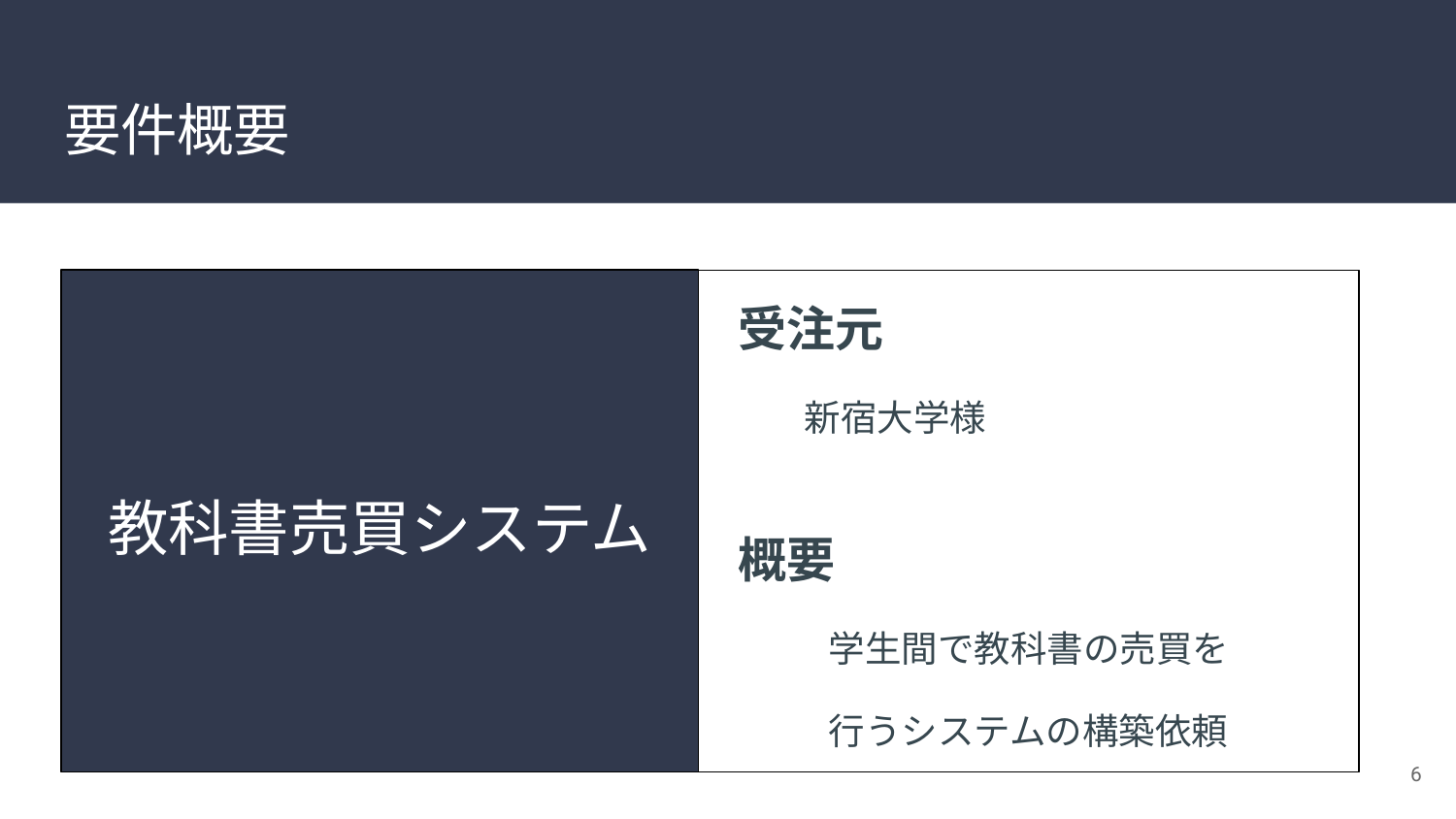

# 要件概要
教科書売買システム
 受注元
 新宿大学様

 概要
学生間で教科書の売買を
行うシステムの構築依頼
6